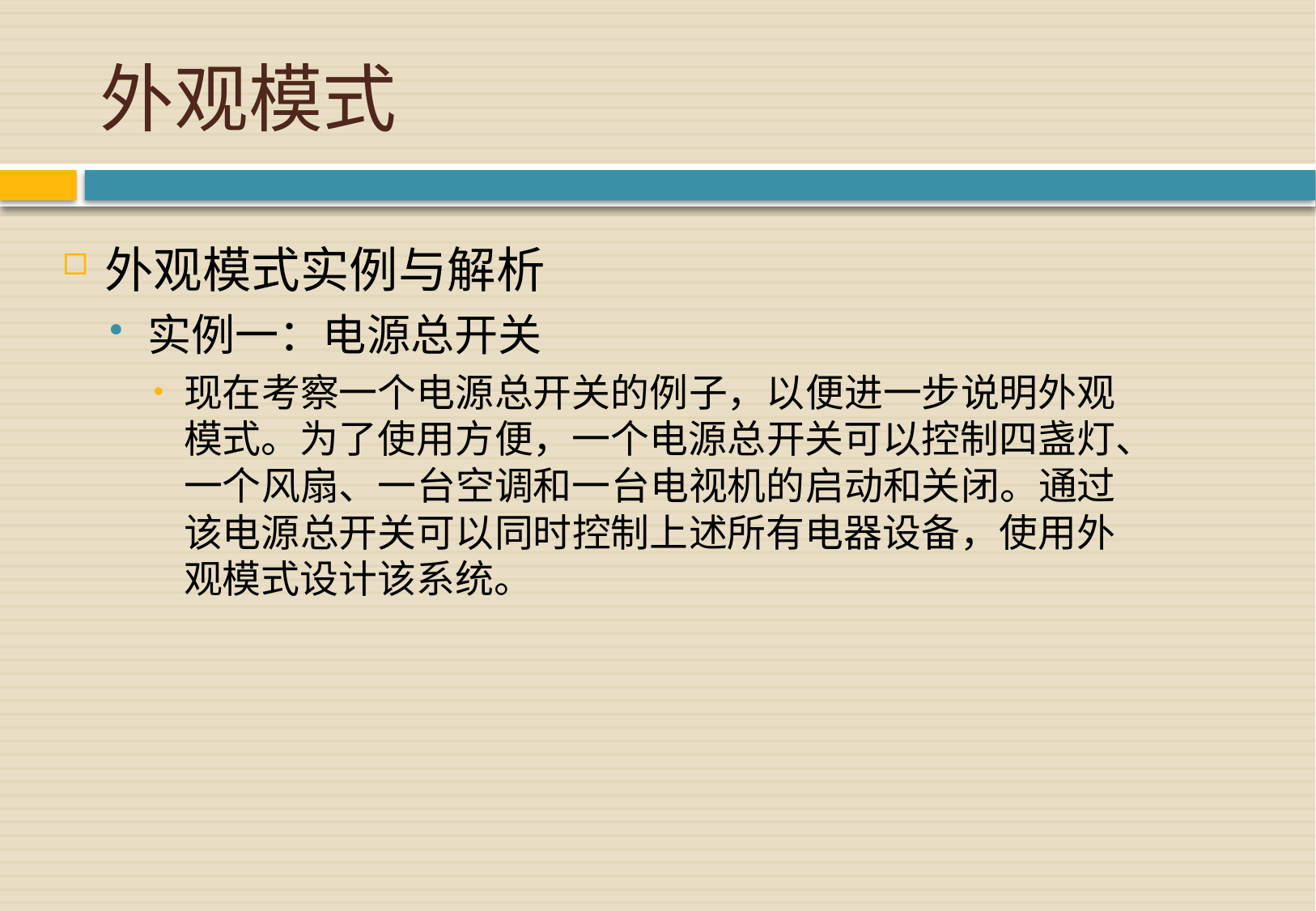

# 外观模式
外观模式实例与解析
实例一：电源总开关
现在考察一个电源总开关的例子，以便进一步说明外观模式。为了使用方便，一个电源总开关可以控制四盏灯、一个风扇、一台空调和一台电视机的启动和关闭。通过该电源总开关可以同时控制上述所有电器设备，使用外观模式设计该系统。